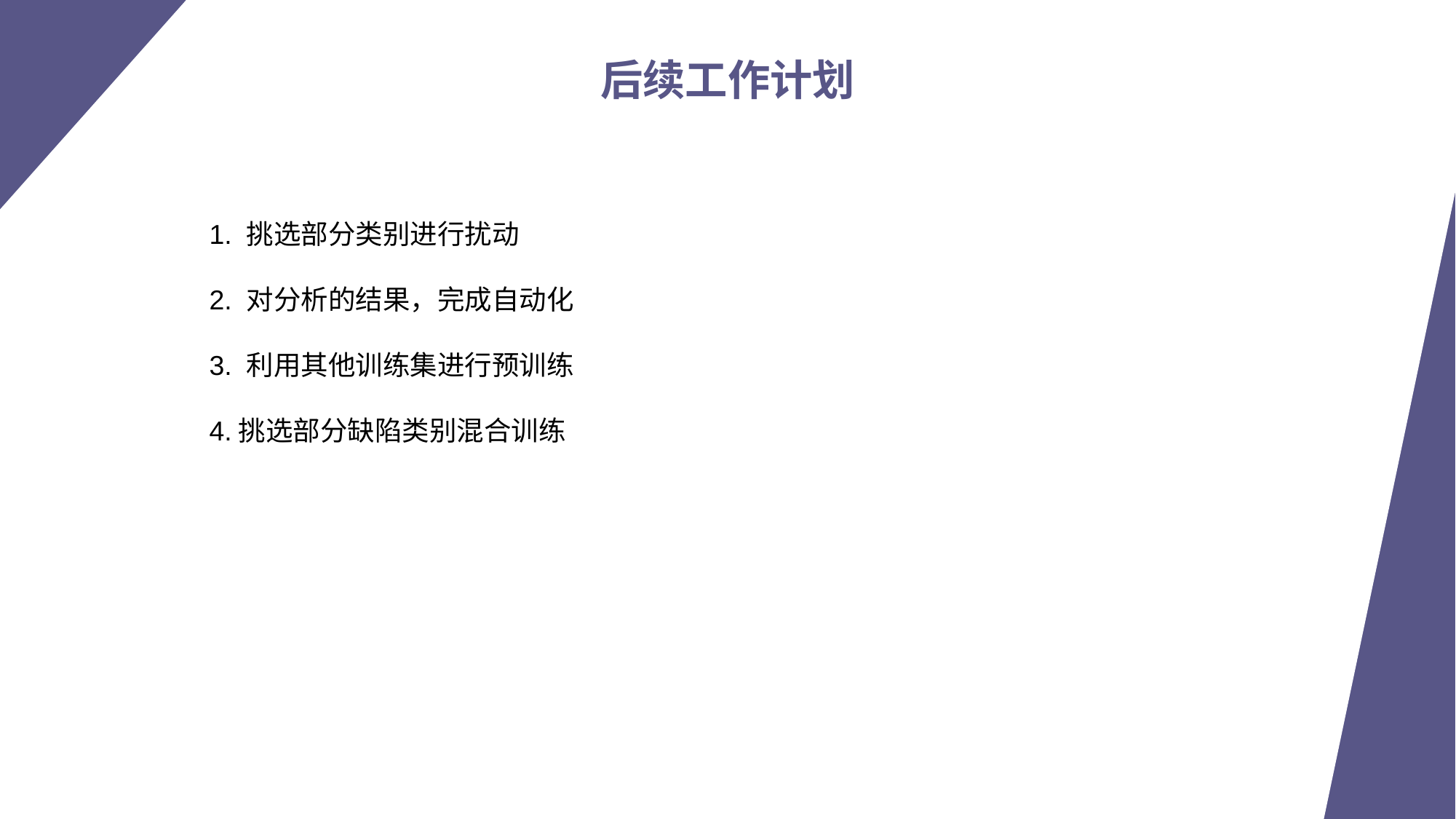

后续工作计划
点击输入您的标题
1. 挑选部分类别进行扰动

2. 对分析的结果，完成自动化

3. 利用其他训练集进行预训练

4.挑选部分缺陷类别混合训练